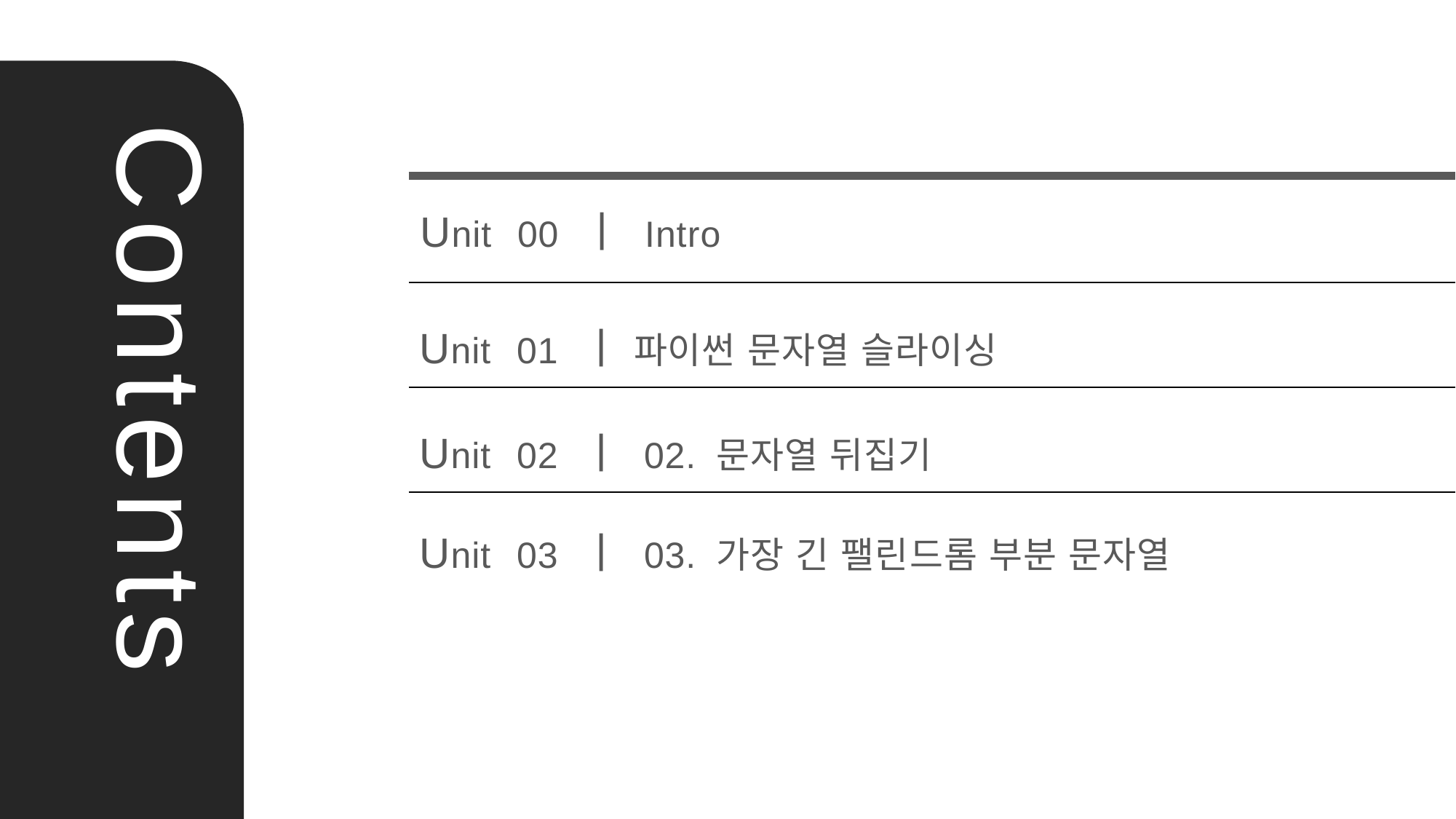

Unit  01 ㅣ 파이썬 문자열 슬라이싱
Unit  02 ㅣ 02. 문자열 뒤집기
Unit  03 ㅣ 03. 가장 긴 팰린드롬 부분 문자열
Unit  00 ㅣ Intro

Contents